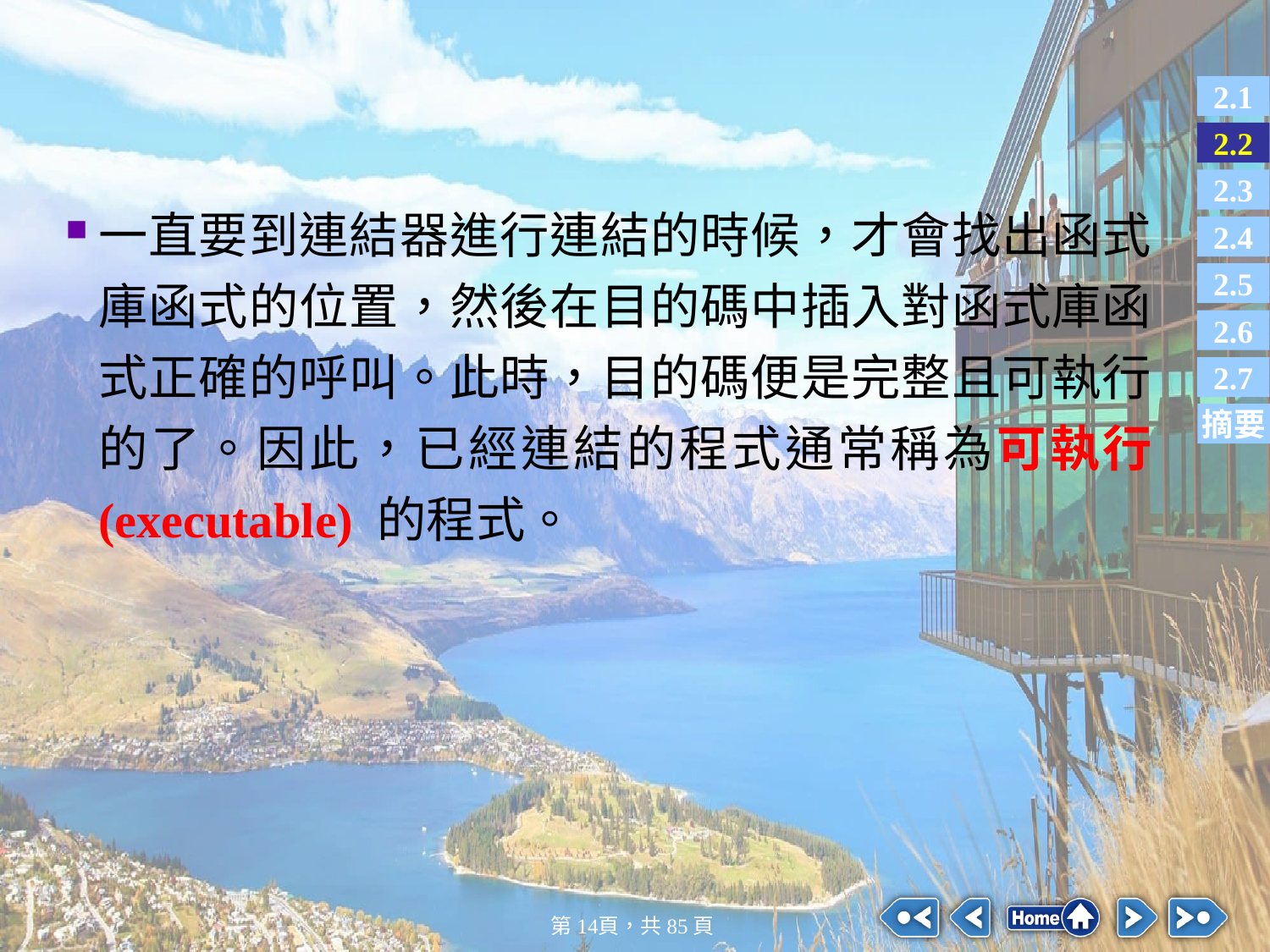

#
一直要到連結器進行連結的時候，才會找出函式庫函式的位置，然後在目的碼中插入對函式庫函式正確的呼叫。此時，目的碼便是完整且可執行的了。因此，已經連結的程式通常稱為可執行 (executable) 的程式。